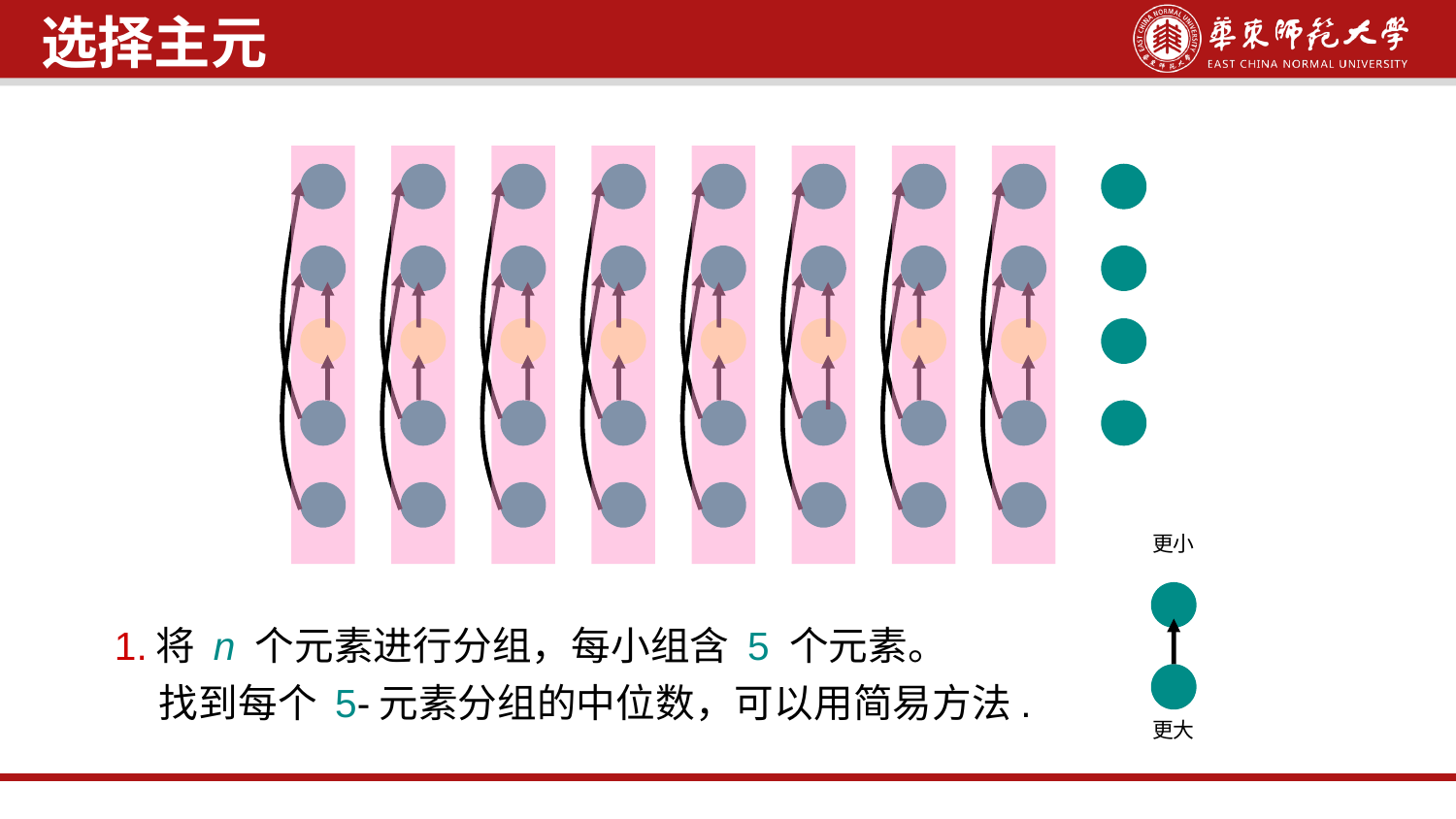

选择主元

1.将 n 个元素进行分组，每小组含 5 个元素。
    找到每个 5-元素分组的中位数，可以用简易方法.

更小

更大